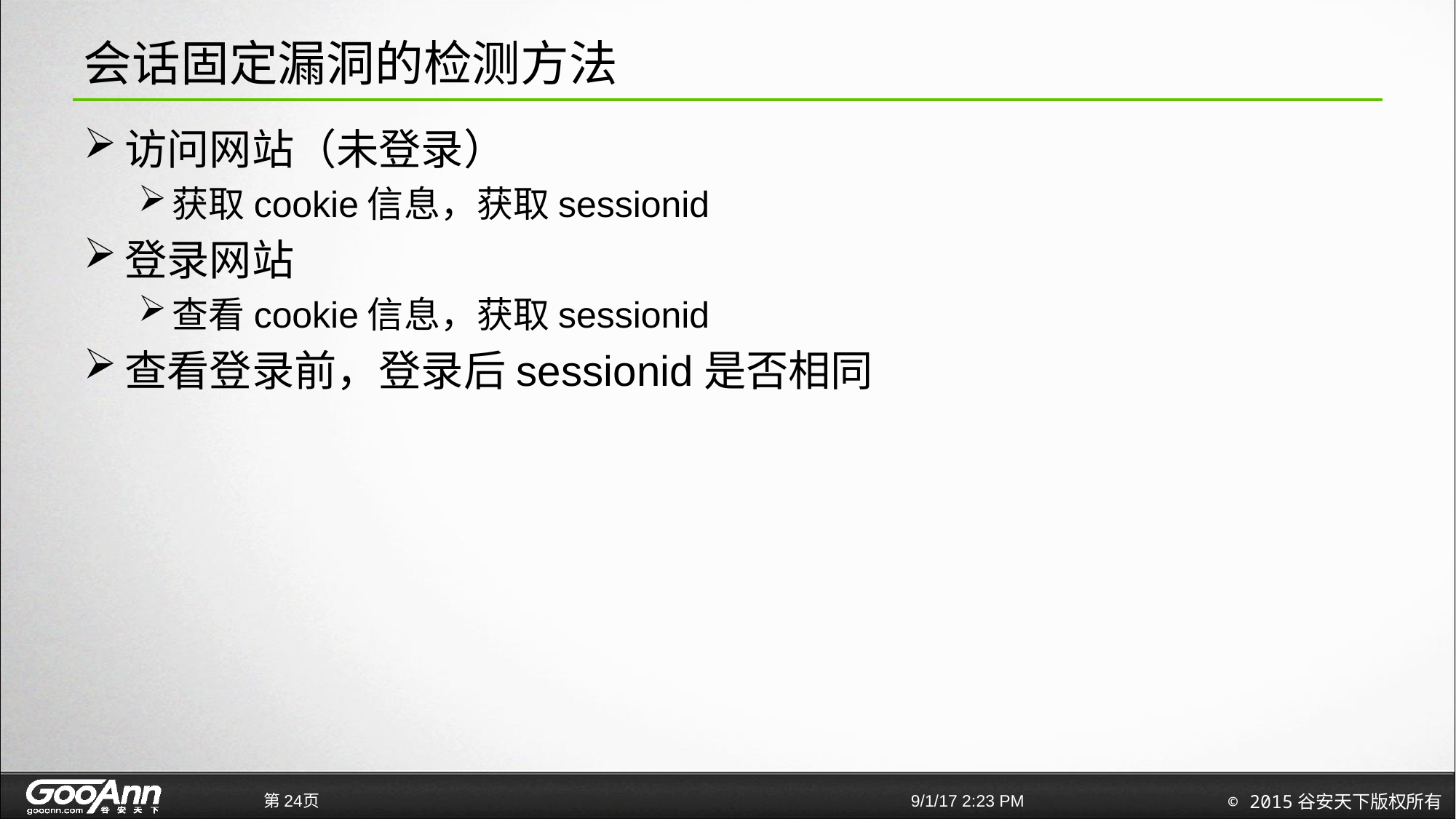

# 会话固定漏洞的检测方法
访问网站（未登录）
获取cookie信息，获取sessionid
登录网站
查看cookie信息，获取sessionid
查看登录前，登录后sessionid是否相同